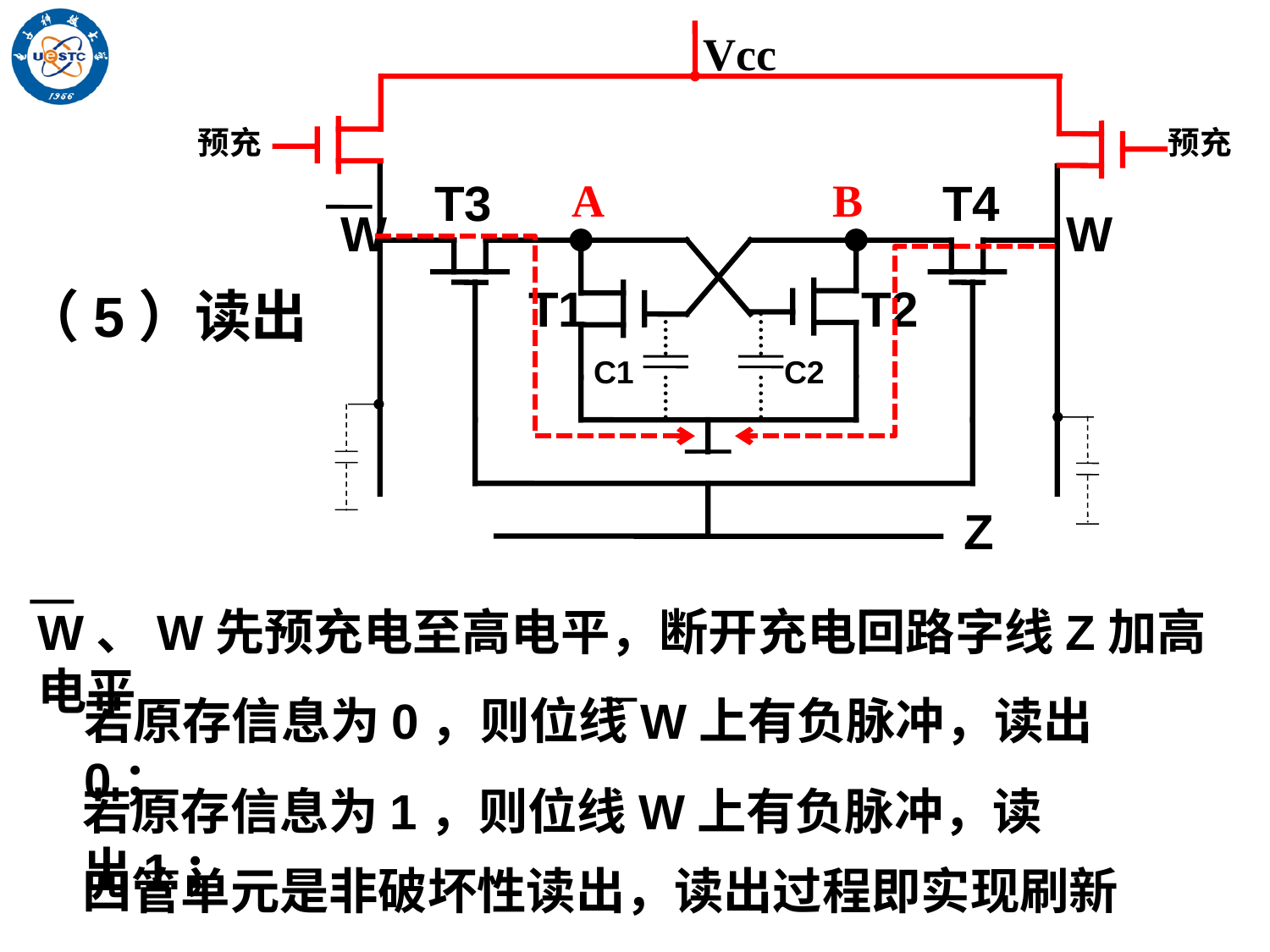

Vcc

预充
预充
A
B
T3

T4

W

W

T1

T2

C1
C2

Z

（5）读出
W、W先预充电至高电平，断开充电回路字线Z加高电平

若原存信息为0，则位线W上有负脉冲，读出0；

若原存信息为1，则位线W上有负脉冲，读出1；
四管单元是非破坏性读出，读出过程即实现刷新